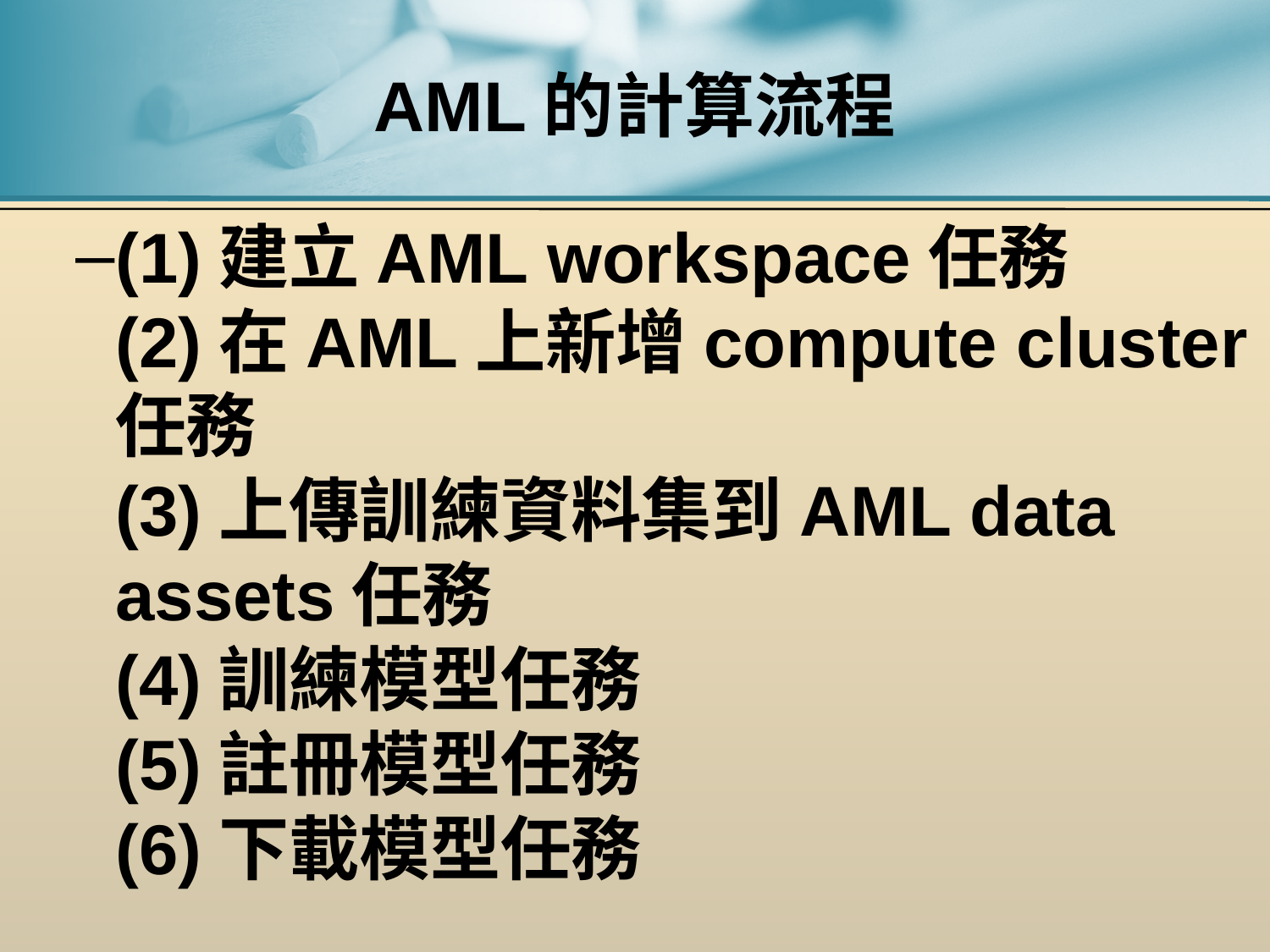

# AML的計算流程
(1)建立AML workspace任務
(2)在AML上新增compute cluster任務
(3)上傳訓練資料集到AML data assets任務
(4)訓練模型任務
(5)註冊模型任務
(6)下載模型任務